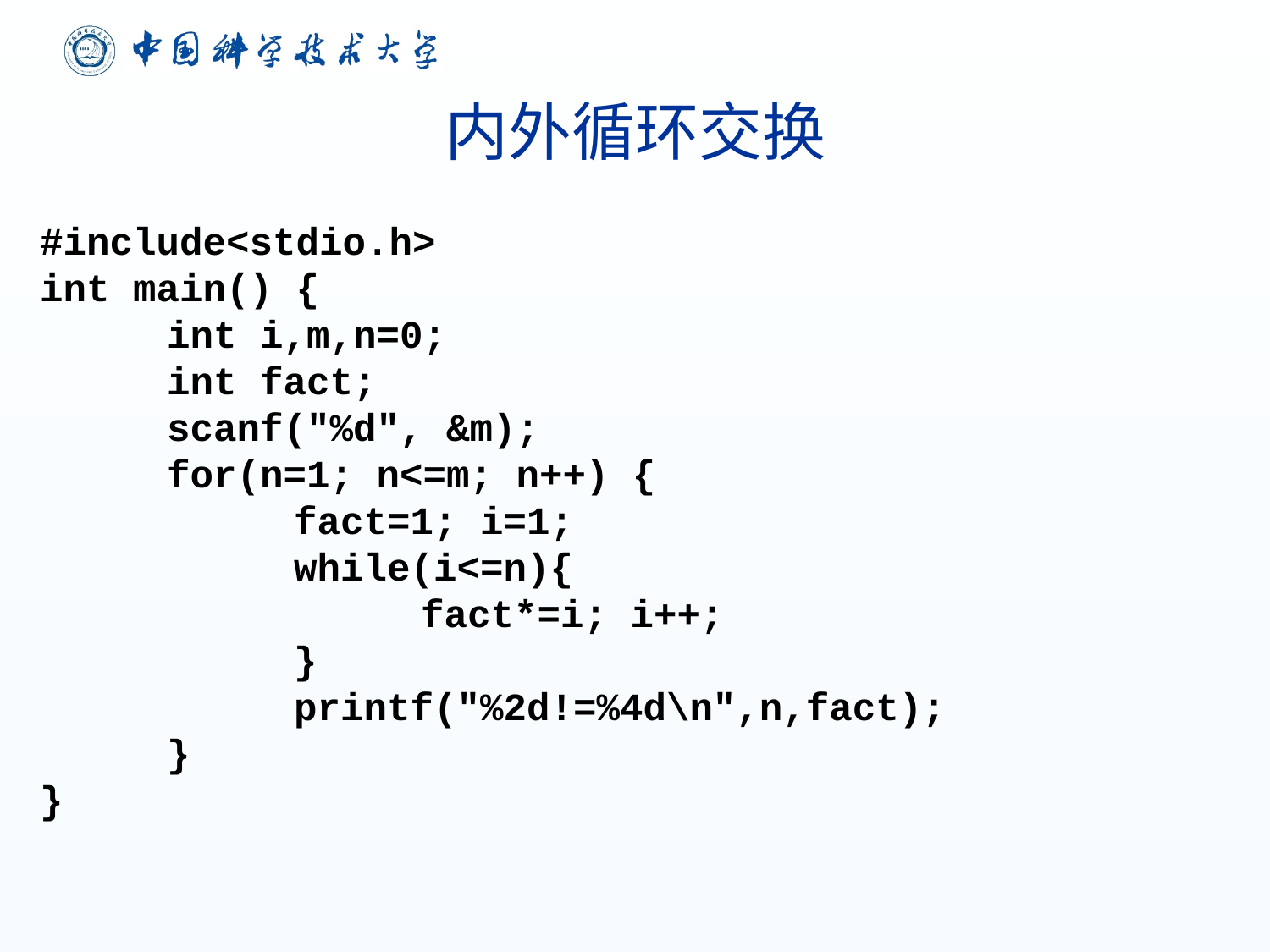

# 内外循环交换
#include<stdio.h>
int main() {
	int i,m,n=0;
	int fact;
	scanf("%d", &m);
	for(n=1; n<=m; n++) {
		fact=1; i=1;
		while(i<=n){
			fact*=i; i++;
		}
		printf("%2d!=%4d\n",n,fact);
	}
}